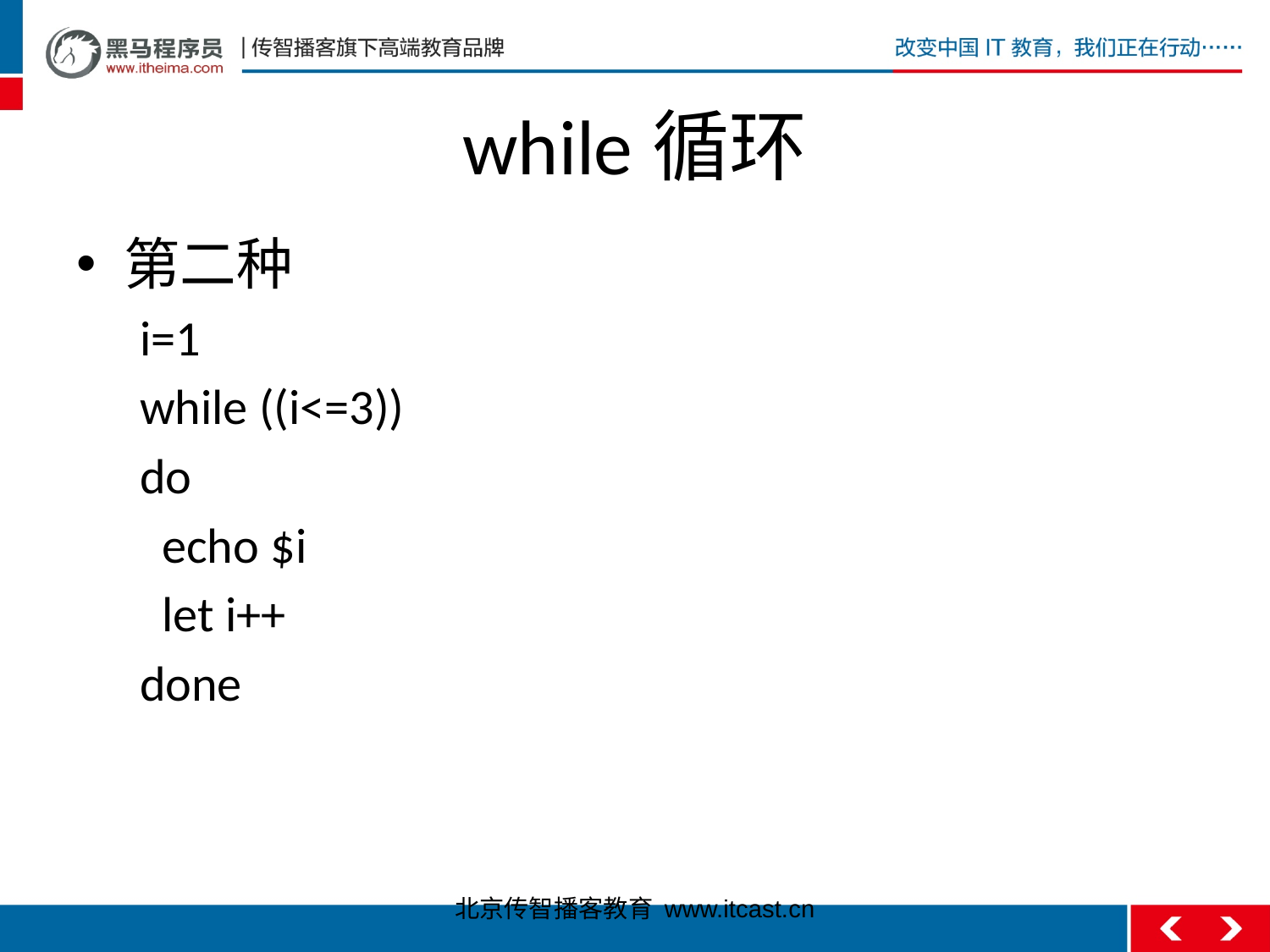

# while循环
第二种
i=1
while ((i<=3))
do
  echo $i
  let i++
done
北京传智播客教育 www.itcast.cn